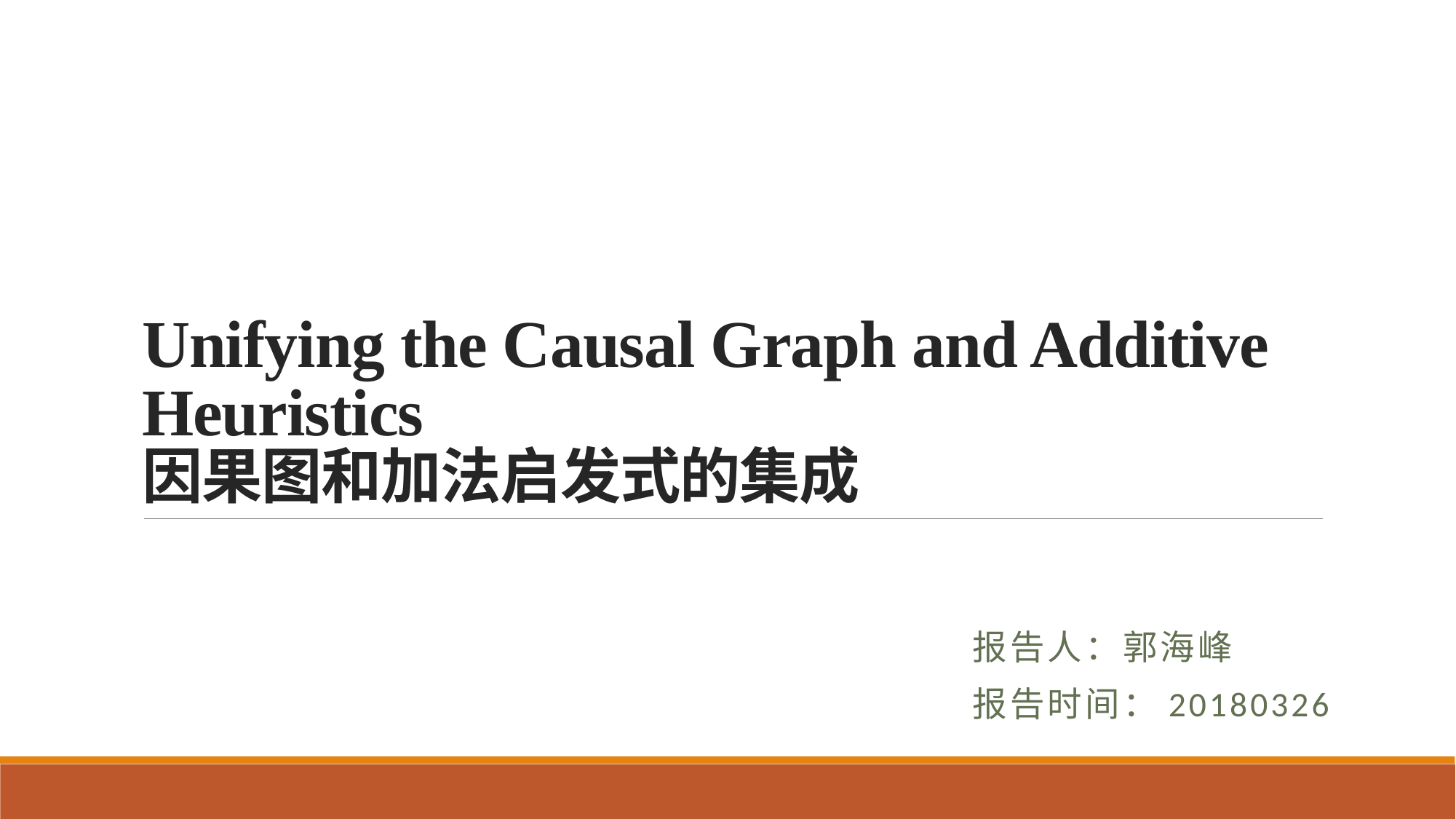

# Unifying the Causal Graph and Additive Heuristics 因果图和加法启发式的集成
报告人：郭海峰
报告时间：20180326